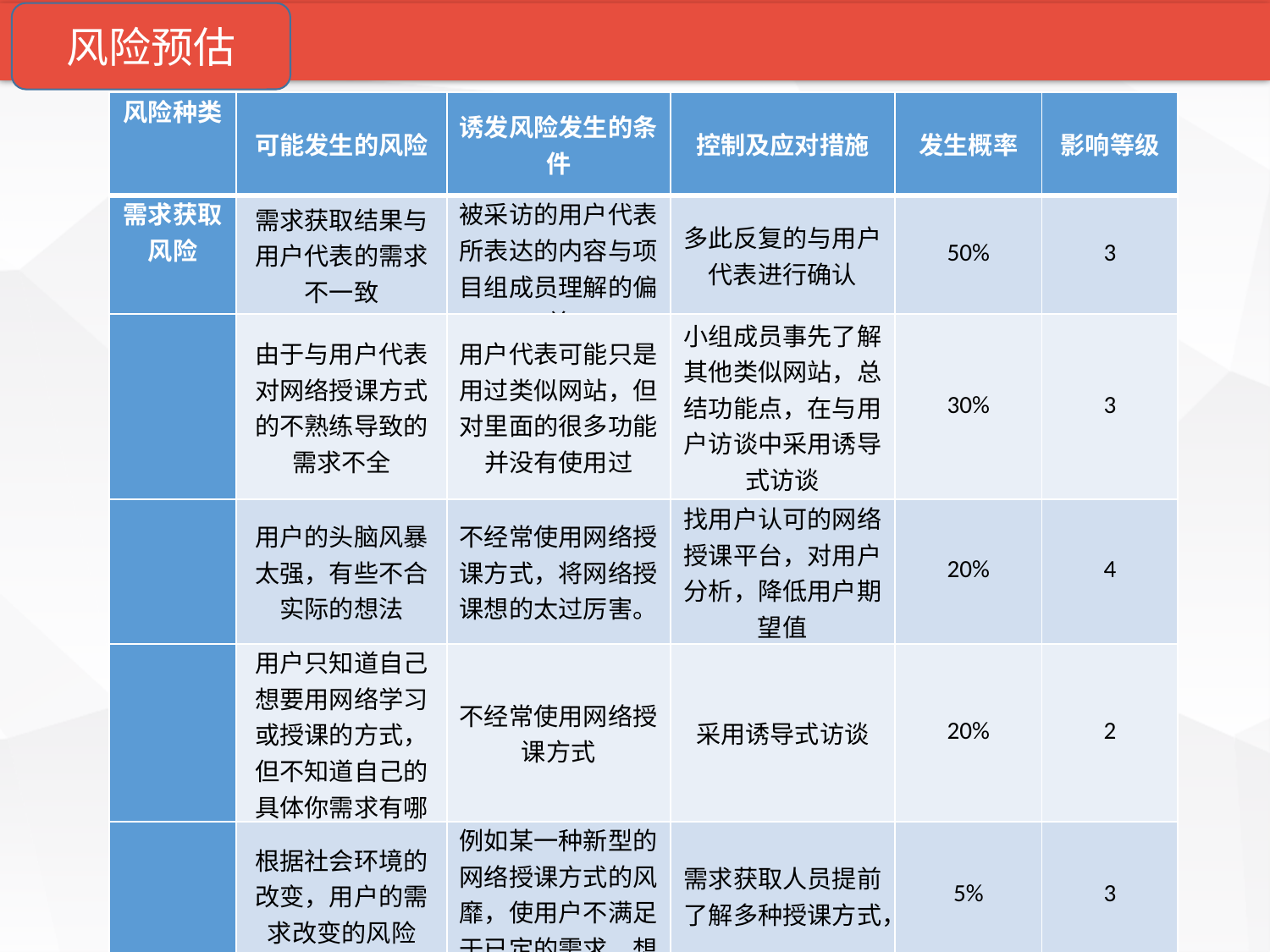

风险预估
项目计划

介绍
项目说明
支持条件
计划要点
成员分工
| 风险种类 | 可能发生的风险 | 诱发风险发生的条件 | 控制及应对措施 | 发生概率 | 影响等级 |
| --- | --- | --- | --- | --- | --- |
| 需求获取风险 | 需求获取结果与用户代表的需求不一致 | 被采访的用户代表所表达的内容与项目组成员理解的偏差 | 多此反复的与用户代表进行确认 | 50% | 3 |
|  | 由于与用户代表对网络授课方式的不熟练导致的需求不全 | 用户代表可能只是用过类似网站，但对里面的很多功能并没有使用过 | 小组成员事先了解其他类似网站，总结功能点，在与用户访谈中采用诱导式访谈 | 30% | 3 |
|  | 用户的头脑风暴太强，有些不合实际的想法 | 不经常使用网络授课方式，将网络授课想的太过厉害。 | 找用户认可的网络授课平台，对用户分析，降低用户期望值 | 20% | 4 |
|  | 用户只知道自己想要用网络学习或授课的方式，但不知道自己的具体你需求有哪些 | 不经常使用网络授课方式 | 采用诱导式访谈 | 20% | 2 |
|  | 根据社会环境的改变，用户的需求改变的风险 | 例如某一种新型的网络授课方式的风靡，使用户不满足于已定的需求，想要更改 | 需求获取人员提前了解多种授课方式， | 5% | 3 |